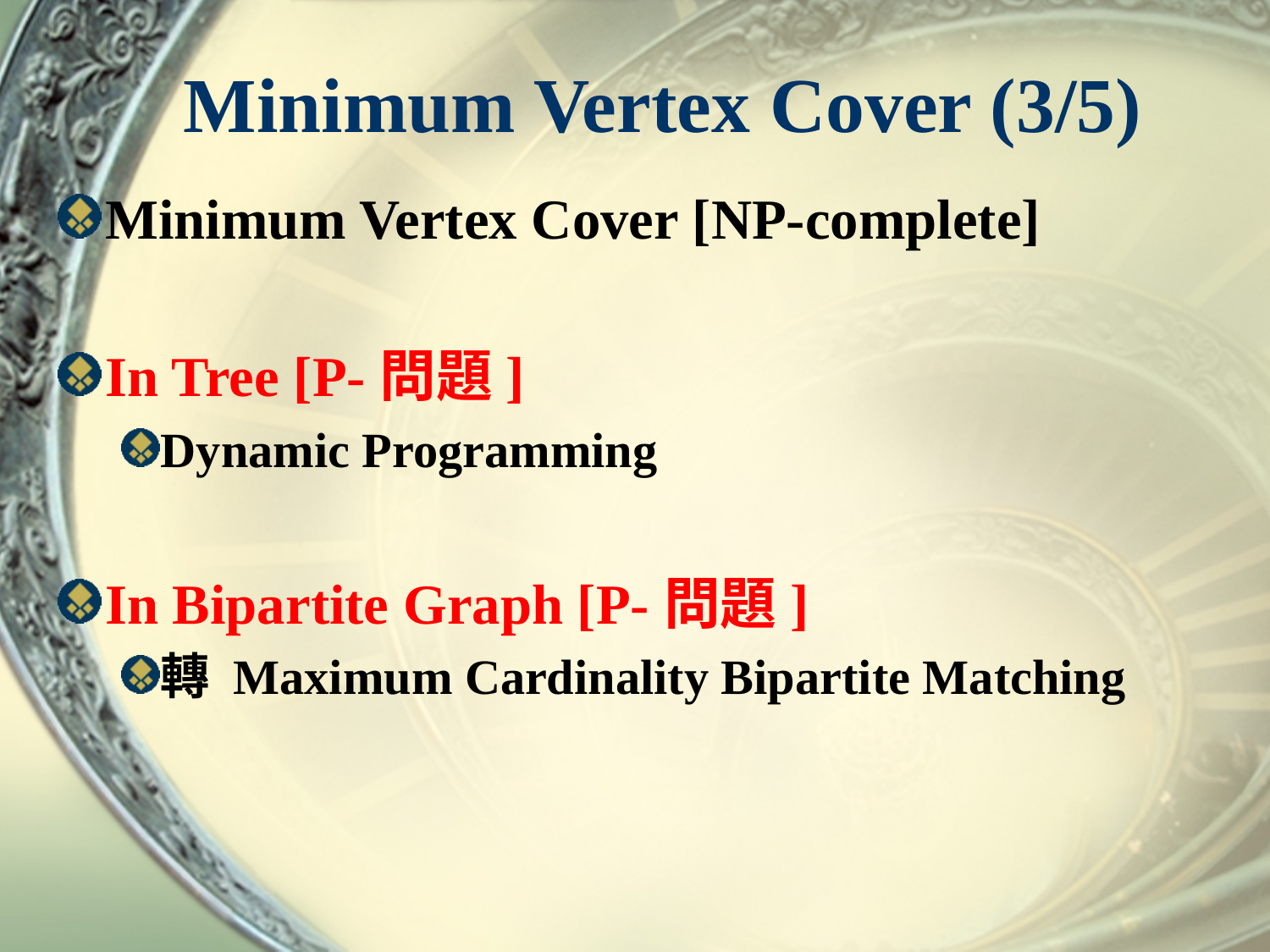

# Minimum Vertex Cover (3/5)
Minimum Vertex Cover [NP-complete]

In Tree [P-問題]
Dynamic Programming

In Bipartite Graph [P-問題]
轉 Maximum Cardinality Bipartite Matching